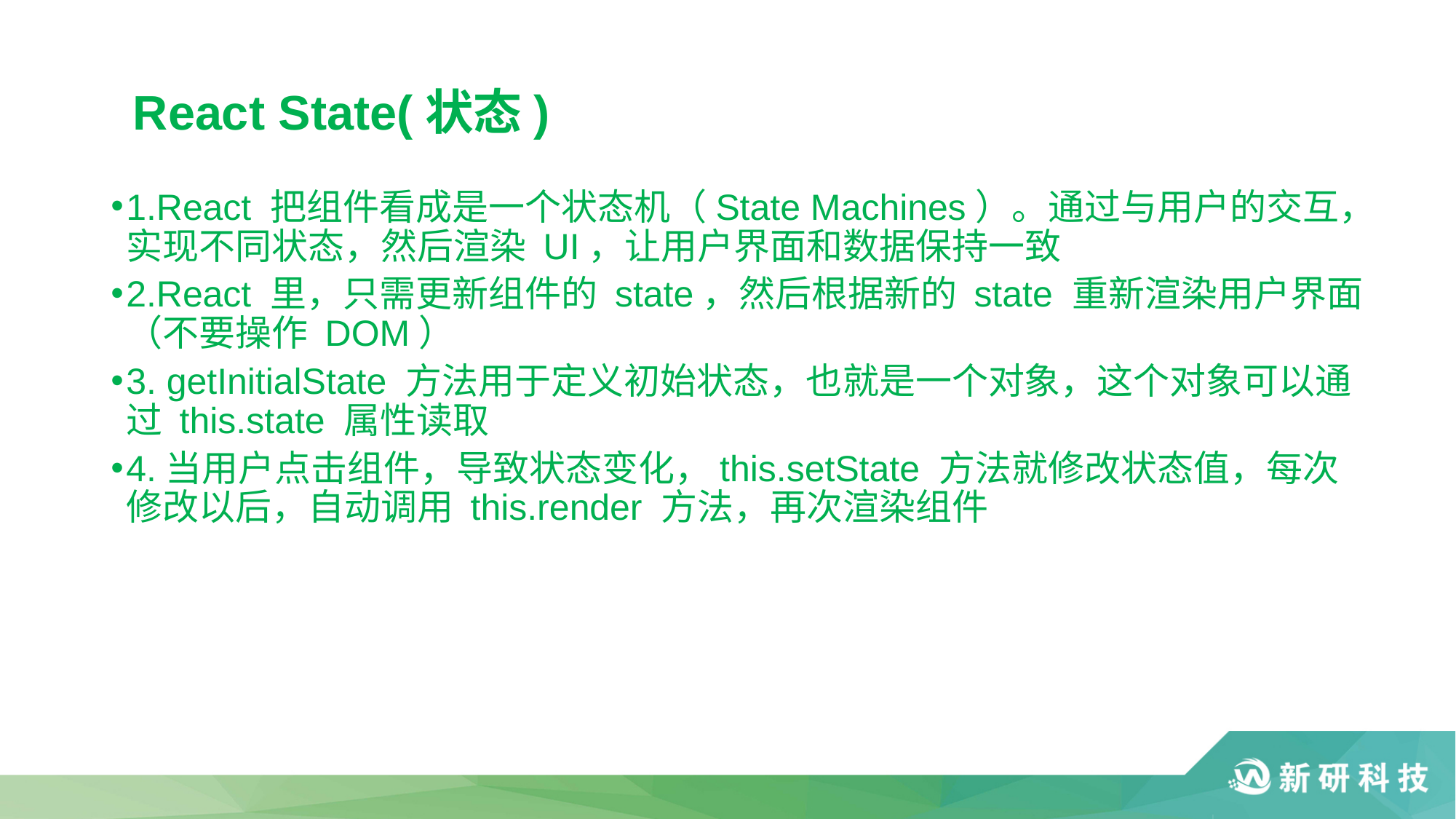

# React State(状态)
1.React 把组件看成是一个状态机（State Machines）。通过与用户的交互，实现不同状态，然后渲染 UI，让用户界面和数据保持一致
2.React 里，只需更新组件的 state，然后根据新的 state 重新渲染用户界面（不要操作 DOM）
3. getInitialState 方法用于定义初始状态，也就是一个对象，这个对象可以通过 this.state 属性读取
4.当用户点击组件，导致状态变化，this.setState 方法就修改状态值，每次修改以后，自动调用 this.render 方法，再次渲染组件